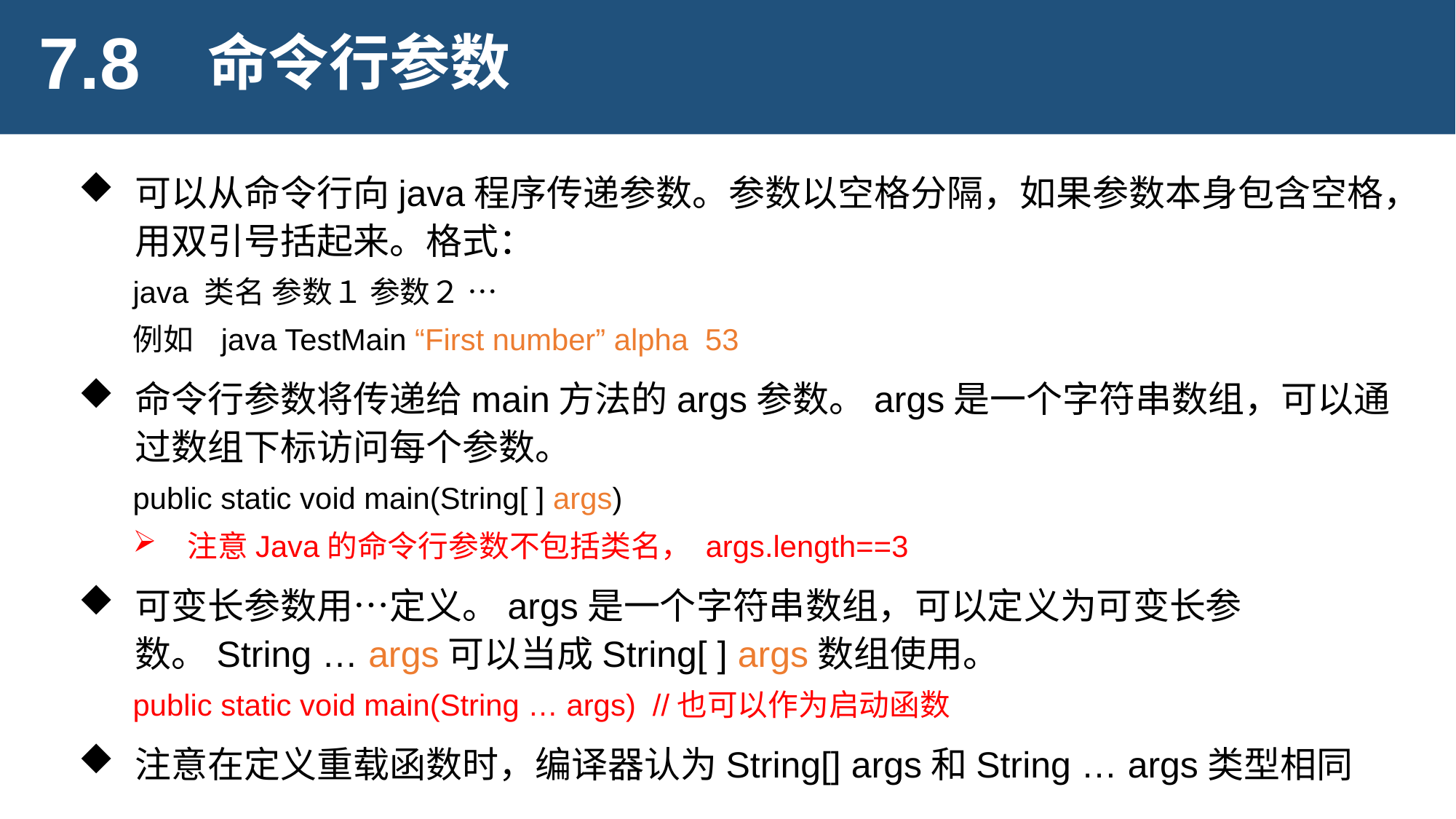

7.8
命令行参数
可以从命令行向java程序传递参数。参数以空格分隔，如果参数本身包含空格，用双引号括起来。格式：
java 类名 参数１ 参数２ …
例如   java TestMain “First number” alpha  53
命令行参数将传递给main方法的args参数。args是一个字符串数组，可以通过数组下标访问每个参数。
public static void main(String[ ] args)
注意Java的命令行参数不包括类名， args.length==3
可变长参数用…定义。args是一个字符串数组，可以定义为可变长参数。String … args可以当成String[ ] args数组使用。
public static void main(String … args)  //也可以作为启动函数
注意在定义重载函数时，编译器认为String[] args和String … args类型相同